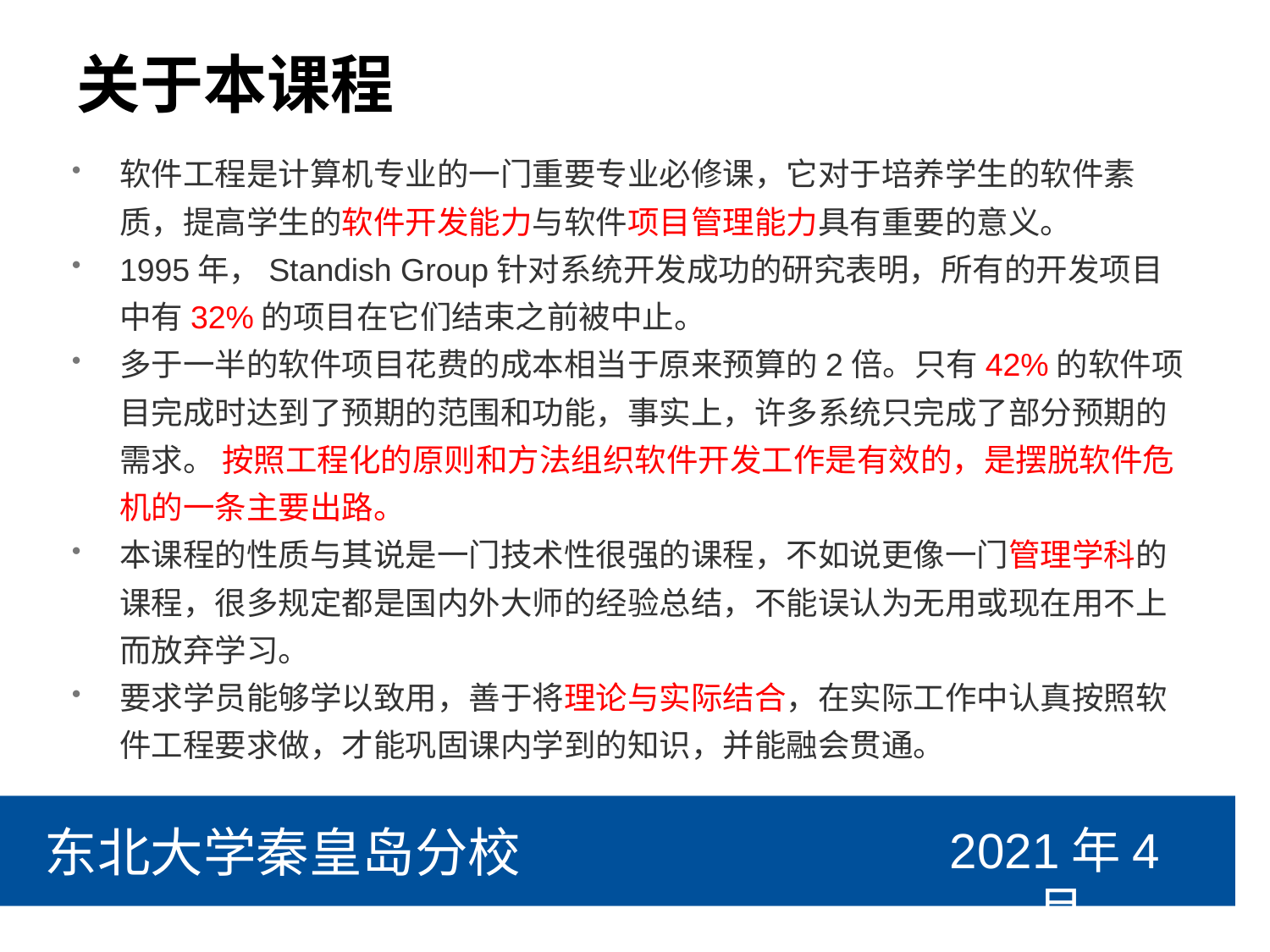

# 关于本课程
软件工程是计算机专业的一门重要专业必修课，它对于培养学生的软件素质，提高学生的软件开发能力与软件项目管理能力具有重要的意义。
1995年，Standish Group针对系统开发成功的研究表明，所有的开发项目中有32%的项目在它们结束之前被中止。
多于一半的软件项目花费的成本相当于原来预算的2倍。只有42%的软件项目完成时达到了预期的范围和功能，事实上，许多系统只完成了部分预期的需求。 按照工程化的原则和方法组织软件开发工作是有效的，是摆脱软件危机的一条主要出路。
本课程的性质与其说是一门技术性很强的课程，不如说更像一门管理学科的课程，很多规定都是国内外大师的经验总结，不能误认为无用或现在用不上而放弃学习。
要求学员能够学以致用，善于将理论与实际结合，在实际工作中认真按照软件工程要求做，才能巩固课内学到的知识，并能融会贯通。